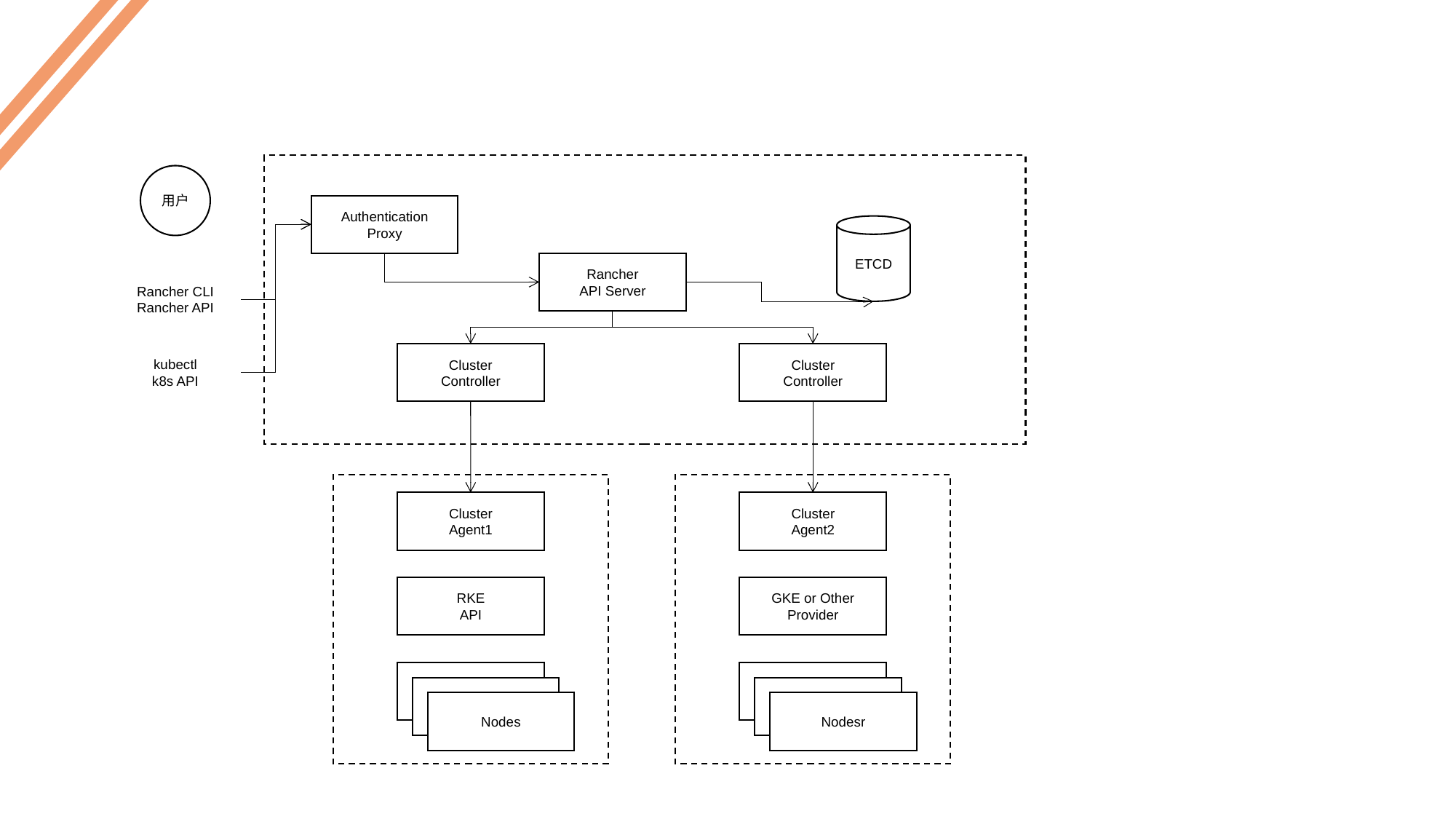

用户
Authentication
Proxy
ETCD
Rancher
API Server
Rancher CLI
Rancher API
Cluster
Controller
Cluster
Controller
kubectl
k8s API

Cluster
Agent1
Cluster
Agent2
RKE
API
GKE or Other Provider
Nodes
Nodesr
Nodes
Nodesr
Nodes
Nodesr